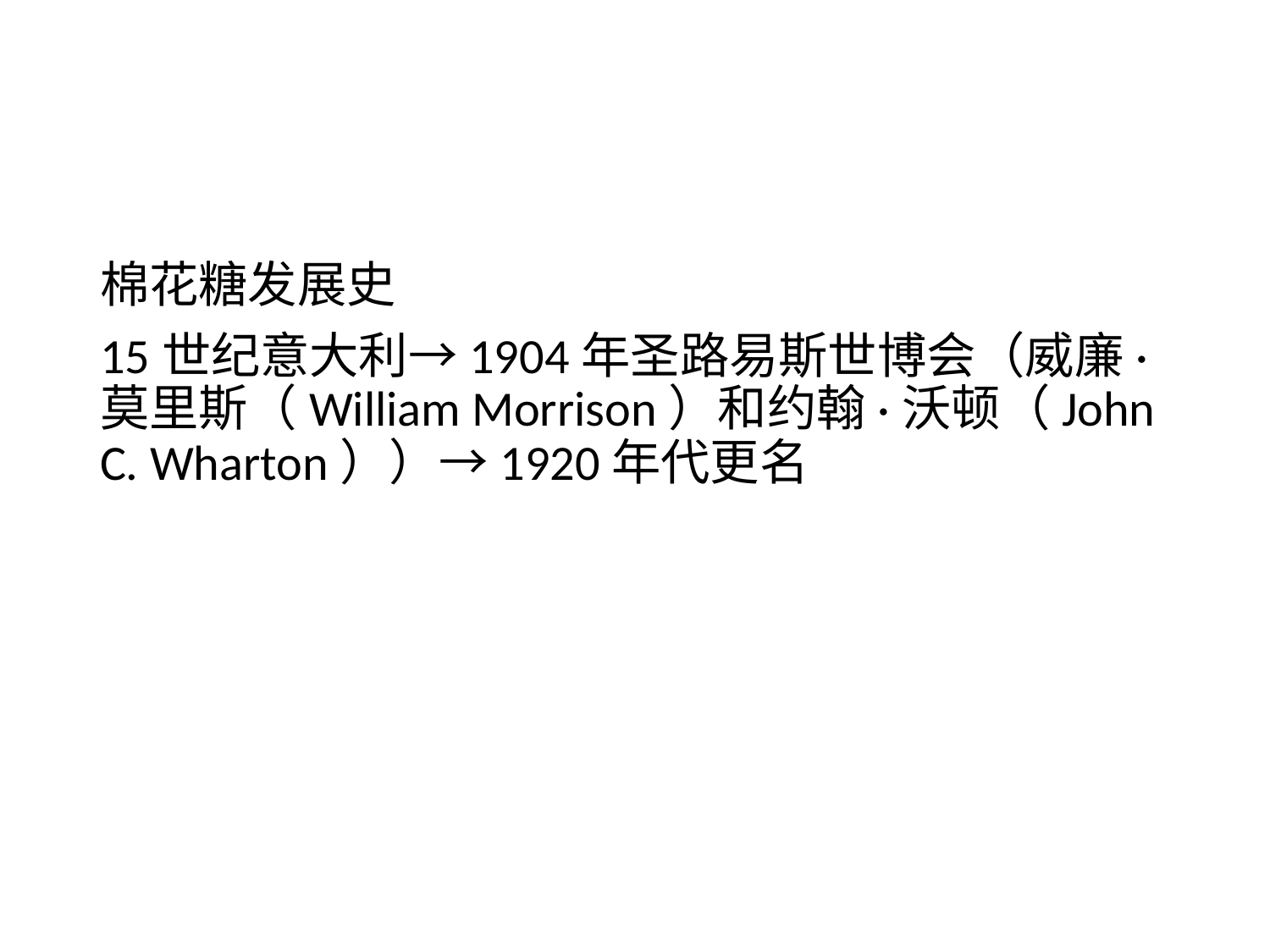

棉花糖发展史
15世纪意大利→1904年圣路易斯世博会（威廉·莫里斯（William Morrison）和约翰·沃顿（John C. Wharton））→1920年代更名